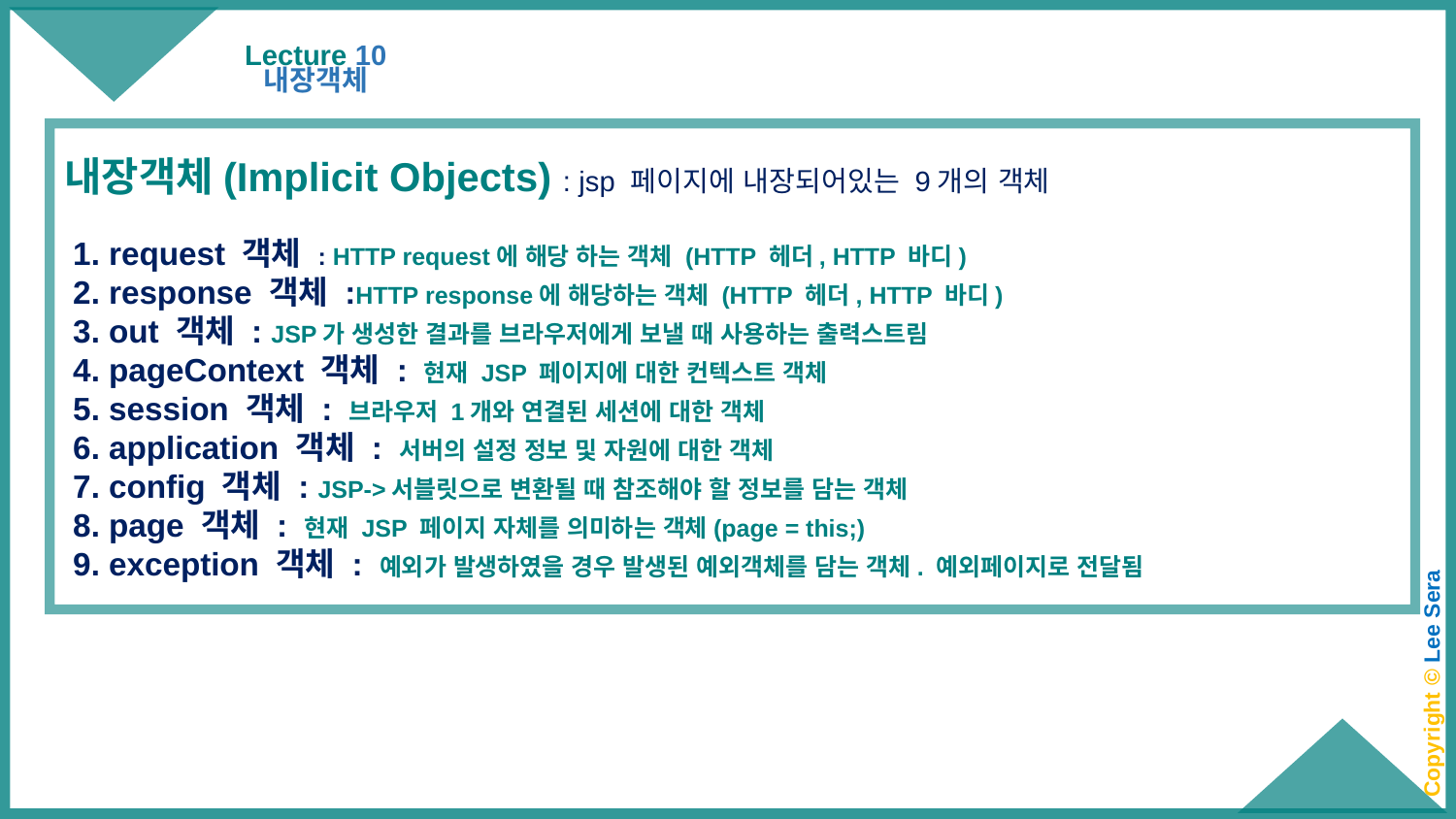

# Lecture 10
내장객체
내장객체(Implicit Objects) : jsp 페이지에 내장되어있는 9개의 객체

 1. request 객체 : HTTP request에 해당 하는 객체 (HTTP 헤더, HTTP 바디)
 2. response 객체 :HTTP response에 해당하는 객체 (HTTP 헤더, HTTP 바디)
 3. out 객체 : JSP가 생성한 결과를 브라우저에게 보낼 때 사용하는 출력스트림
 4. pageContext 객체 : 현재 JSP 페이지에 대한 컨텍스트 객체
 5. session 객체 : 브라우저 1개와 연결된 세션에 대한 객체
 6. application 객체 : 서버의 설정 정보 및 자원에 대한 객체
 7. config 객체 : JSP->서블릿으로 변환될 때 참조해야 할 정보를 담는 객체
 8. page 객체 : 현재 JSP 페이지 자체를 의미하는 객체(page = this;)
 9. exception 객체 : 예외가 발생하였을 경우 발생된 예외객체를 담는 객체. 예외페이지로 전달됨
Copyright © Lee Sera